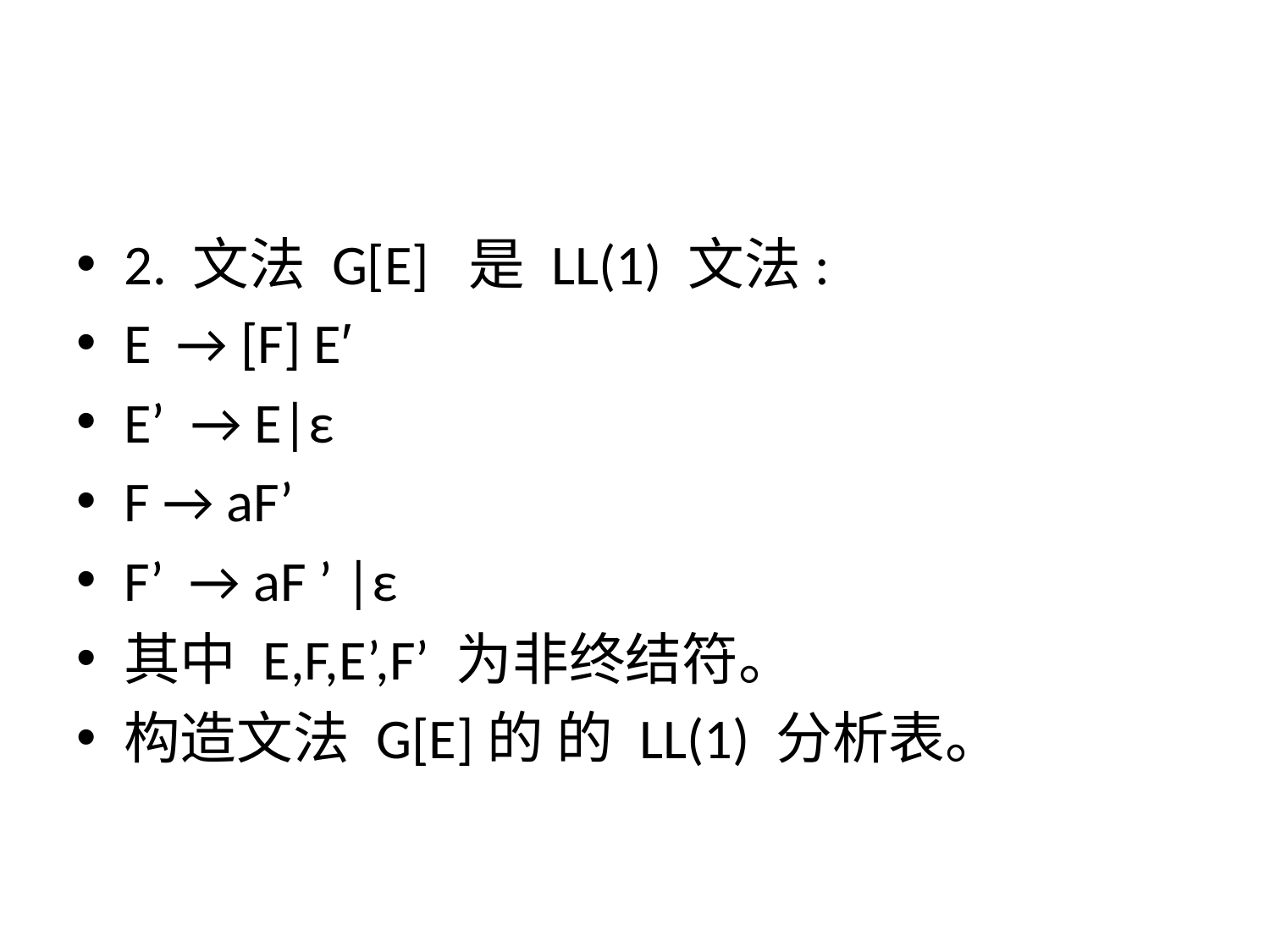

#
2. 文法 G[E]  是 LL(1) 文法:
E  → [F] E′
E’  → E|ε
F → aF’
F’  → aF ’ |ε
其中 E,F,E’,F’ 为非终结符。
构造文法 G[E]的 的 LL(1) 分析表。